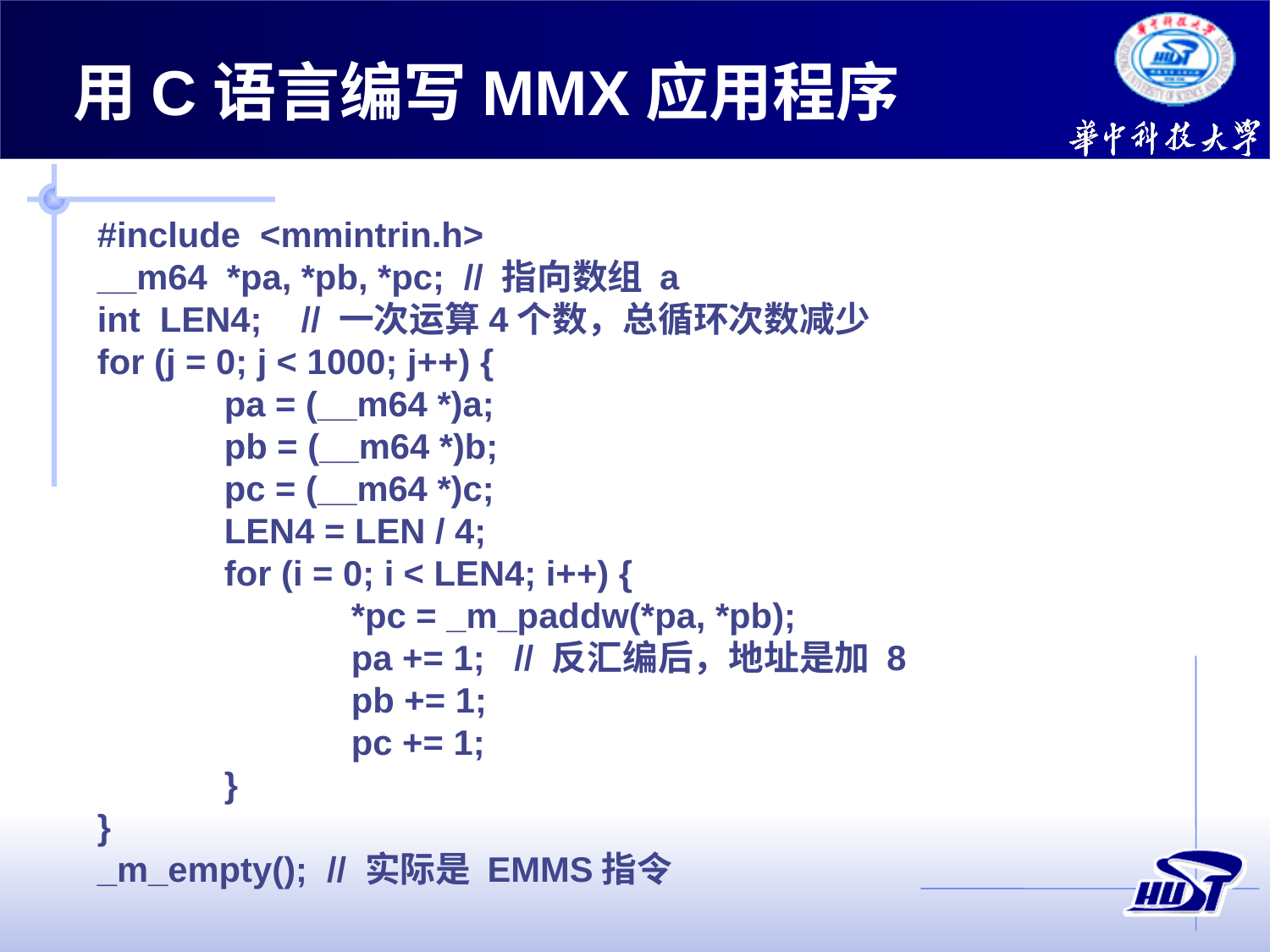

用C语言编写MMX应用程序
#include  <mmintrin.h>
__m64  *pa, *pb, *pc;  // 指向数组 a
int  LEN4;    // 一次运算4个数，总循环次数减少
for (j = 0; j < 1000; j++) {
	pa = (__m64 *)a;
	pb = (__m64 *)b;
	pc = (__m64 *)c;
	LEN4 = LEN / 4;
	for (i = 0; i < LEN4; i++) {
		*pc = _m_paddw(*pa, *pb);
		pa += 1;   // 反汇编后，地址是加 8
		pb += 1;
		pc += 1;
	}
}
_m_empty();  // 实际是 EMMS指令